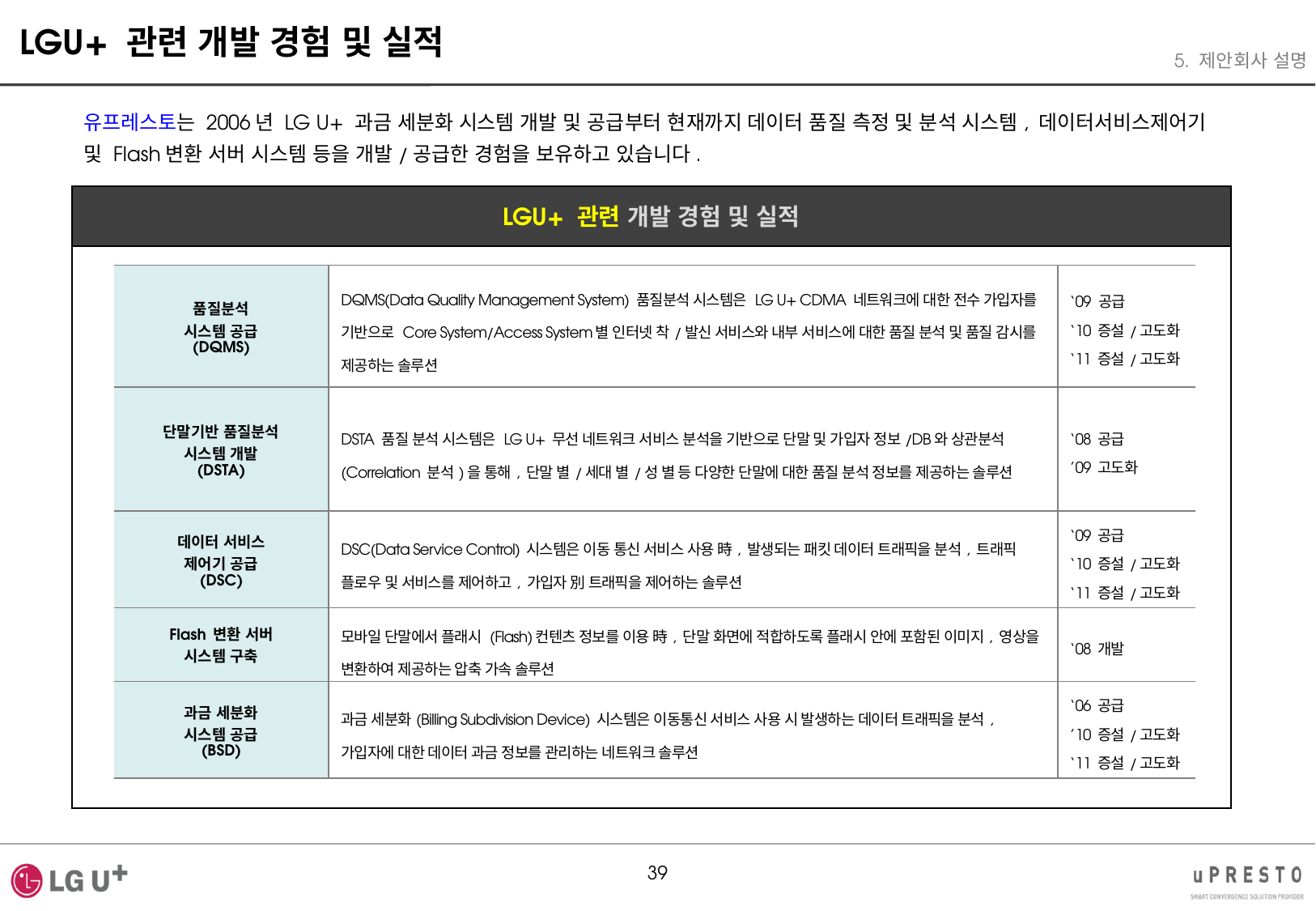

LGU+ 관련 개발 경험 및 실적
5. 제안회사 설명
유프레스토는 2006년 LG U+ 과금 세분화 시스템 개발 및 공급부터 현재까지 데이터 품질 측정 및 분석 시스템, 데이터서비스제어기 및 Flash변환 서버 시스템 등을 개발/공급한 경험을 보유하고 있습니다.
LGU+ 관련 개발 경험 및 실적

| 품질분석 시스템 공급 (DQMS) | DQMS(Data Quality Management System) 품질분석 시스템은 LG U+ CDMA 네트워크에 대한 전수 가입자를 기반으로 Core System/Access System별 인터넷 착/발신 서비스와 내부 서비스에 대한 품질 분석 및 품질 감시를 제공하는 솔루션 | ‘09 공급 ‘10 증설/고도화 ‘11 증설/고도화 |
| --- | --- | --- |
| 단말기반 품질분석 시스템 개발 (DSTA) | DSTA 품질 분석 시스템은 LG U+ 무선 네트워크 서비스 분석을 기반으로 단말 및 가입자 정보/DB와 상관분석(Correlation 분석)을 통해, 단말 별/세대 별/성 별 등 다양한 단말에 대한 품질 분석 정보를 제공하는 솔루션 | ‘08 공급 ’09 고도화 |
| 데이터 서비스 제어기 공급 (DSC) | DSC(Data Service Control) 시스템은 이동 통신 서비스 사용 時, 발생되는 패킷 데이터 트래픽을 분석, 트래픽 플로우 및 서비스를 제어하고, 가입자 別 트래픽을 제어하는 솔루션 | ‘09 공급 ‘10 증설/고도화 ‘11 증설/고도화 |
| Flash 변환 서버 시스템 구축 | 모바일 단말에서 플래시 (Flash)컨텐츠 정보를 이용 時, 단말 화면에 적합하도록 플래시 안에 포함된 이미지, 영상을 변환하여 제공하는 압축 가속 솔루션 | ‘08 개발 |
| 과금 세분화 시스템 공급 (BSD) | 과금 세분화(Billing Subdivision Device) 시스템은 이동통신 서비스 사용 시 발생하는 데이터 트래픽을 분석, 가입자에 대한 데이터 과금 정보를 관리하는 네트워크 솔루션 | ‘06 공급 ’10 증설/고도화 ‘11 증설/고도화 |